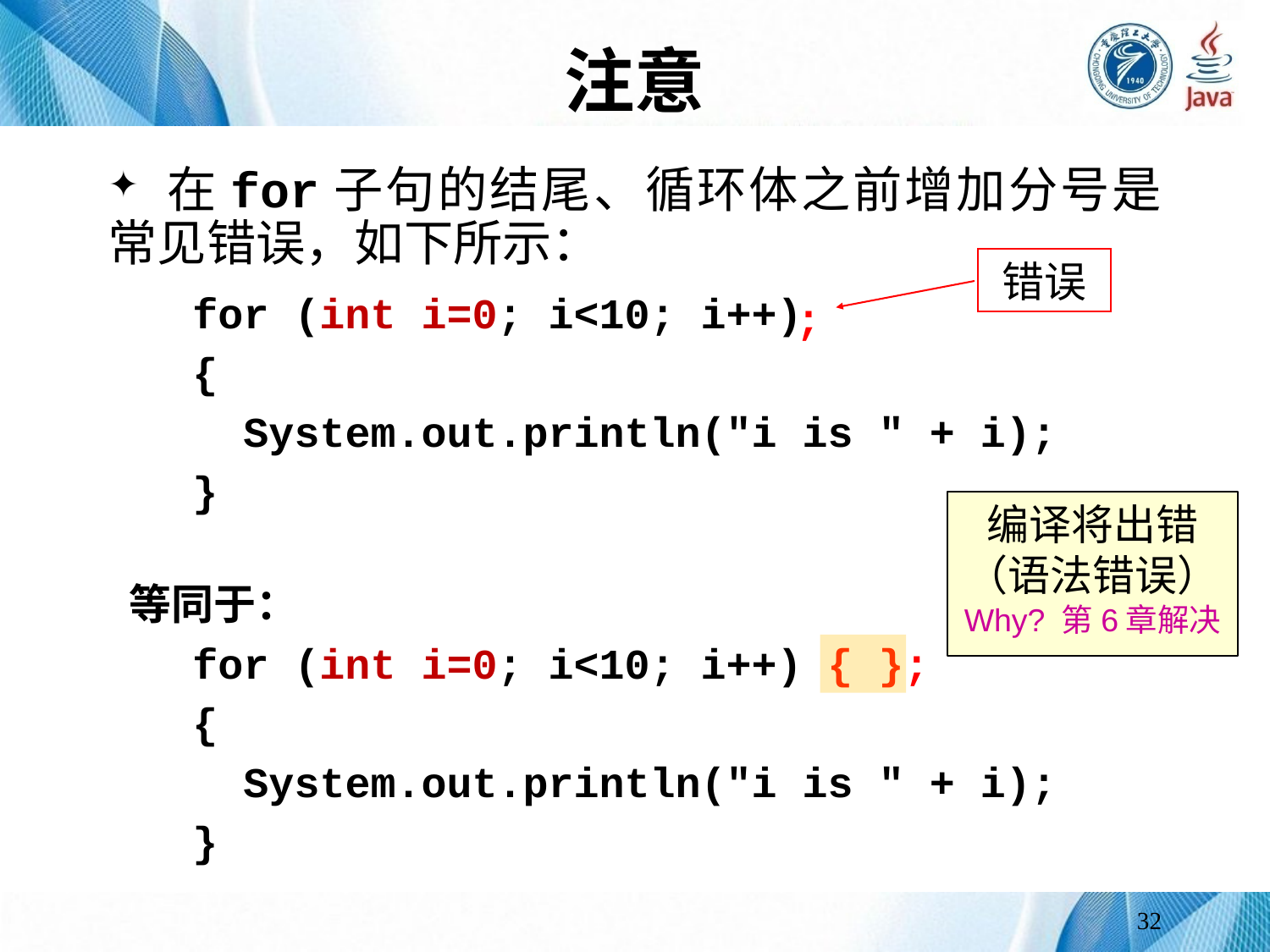

# 注意
 在for子句的结尾、循环体之前增加分号是常见错误，如下所示：
错误

;
for (int i=0; i<10; i++)
{
  System.out.println("i is " + i);
}
编译将出错
（语法错误）
Why? 第6章解决
等同于：
for (int i=0; i<10; i++) { };
{
  System.out.println("i is " + i);
}

32